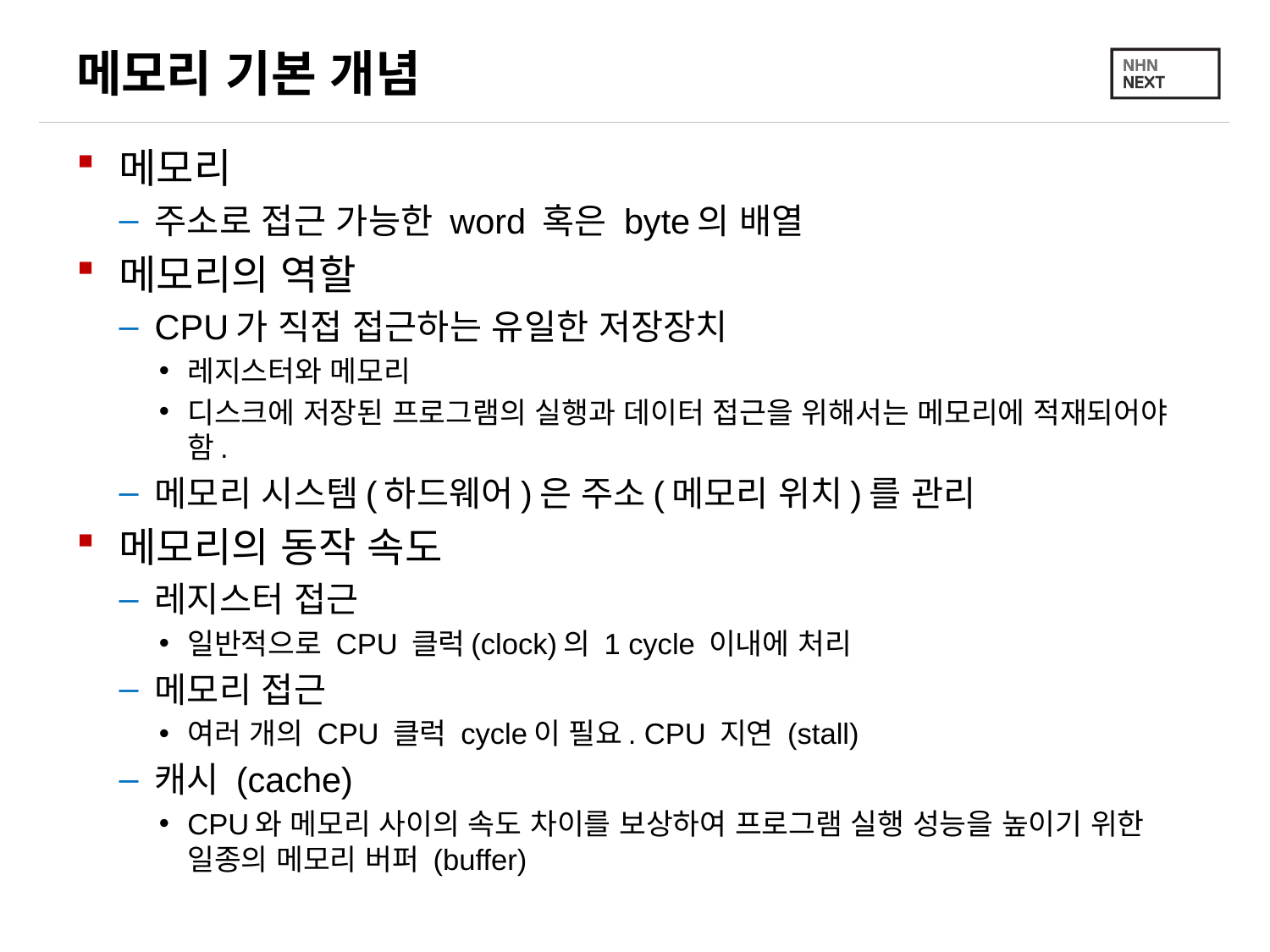

# 메모리 기본 개념
메모리
주소로 접근 가능한 word 혹은 byte의 배열
메모리의 역할
CPU가 직접 접근하는 유일한 저장장치
레지스터와 메모리
디스크에 저장된 프로그램의 실행과 데이터 접근을 위해서는 메모리에 적재되어야 함.
메모리 시스템(하드웨어)은 주소(메모리 위치)를 관리
메모리의 동작 속도
레지스터 접근
일반적으로 CPU 클럭(clock)의 1 cycle 이내에 처리
메모리 접근
여러 개의 CPU 클럭 cycle이 필요. CPU 지연 (stall)
캐시 (cache)
CPU와 메모리 사이의 속도 차이를 보상하여 프로그램 실행 성능을 높이기 위한 일종의 메모리 버퍼 (buffer)